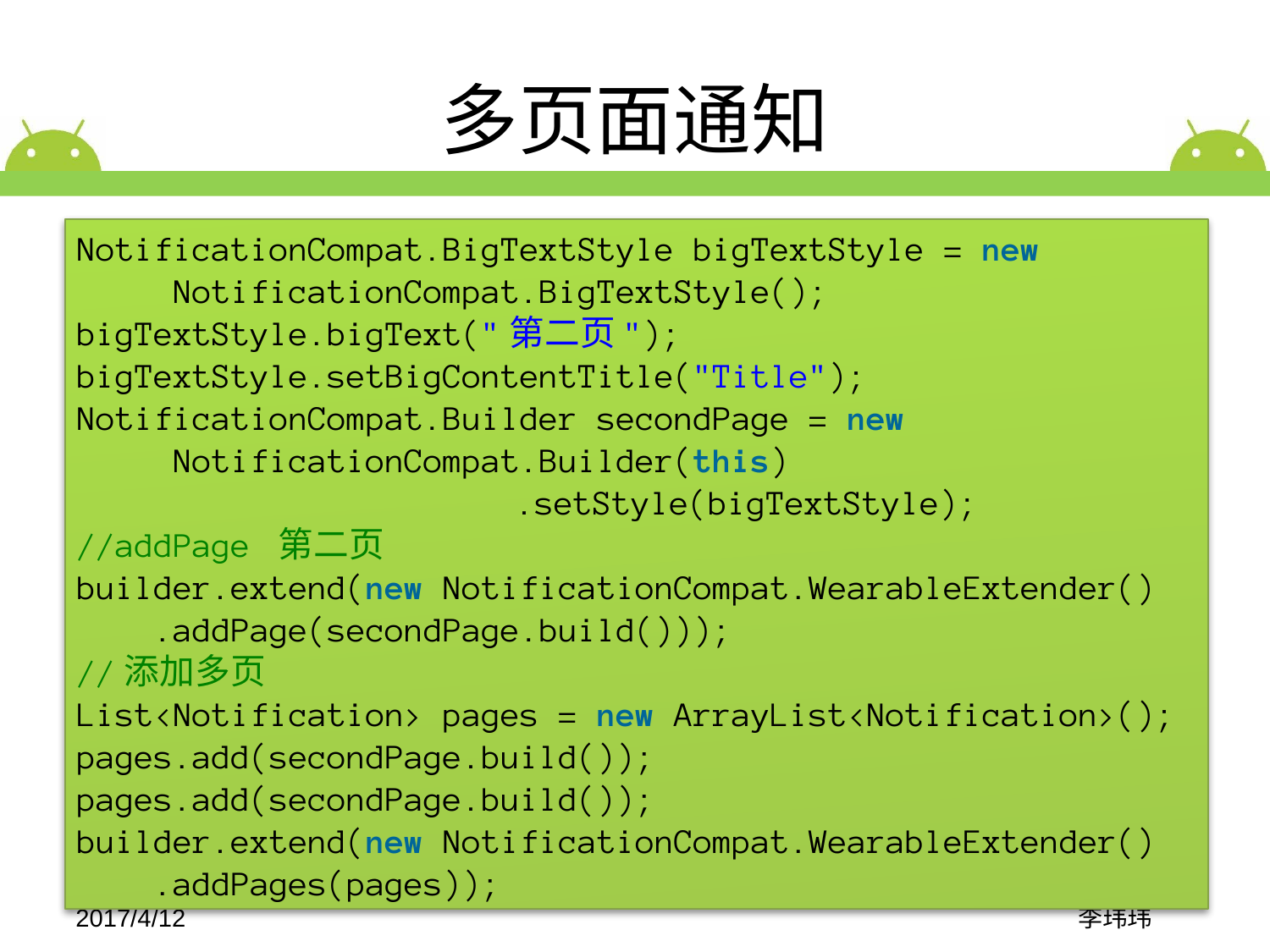

# 多页面通知
NotificationCompat.BigTextStyle bigTextStyle = new
     NotificationCompat.BigTextStyle();
bigTextStyle.bigText("第二页");
bigTextStyle.setBigContentTitle("Title");
NotificationCompat.Builder secondPage = new
     NotificationCompat.Builder(this)
			   .setStyle(bigTextStyle);
//addPage 第二页
builder.extend(new NotificationCompat.WearableExtender()
    .addPage(secondPage.build()));
//添加多页
List<Notification> pages = new ArrayList<Notification>();
pages.add(secondPage.build());
pages.add(secondPage.build());
builder.extend(new NotificationCompat.WearableExtender()
    .addPages(pages));